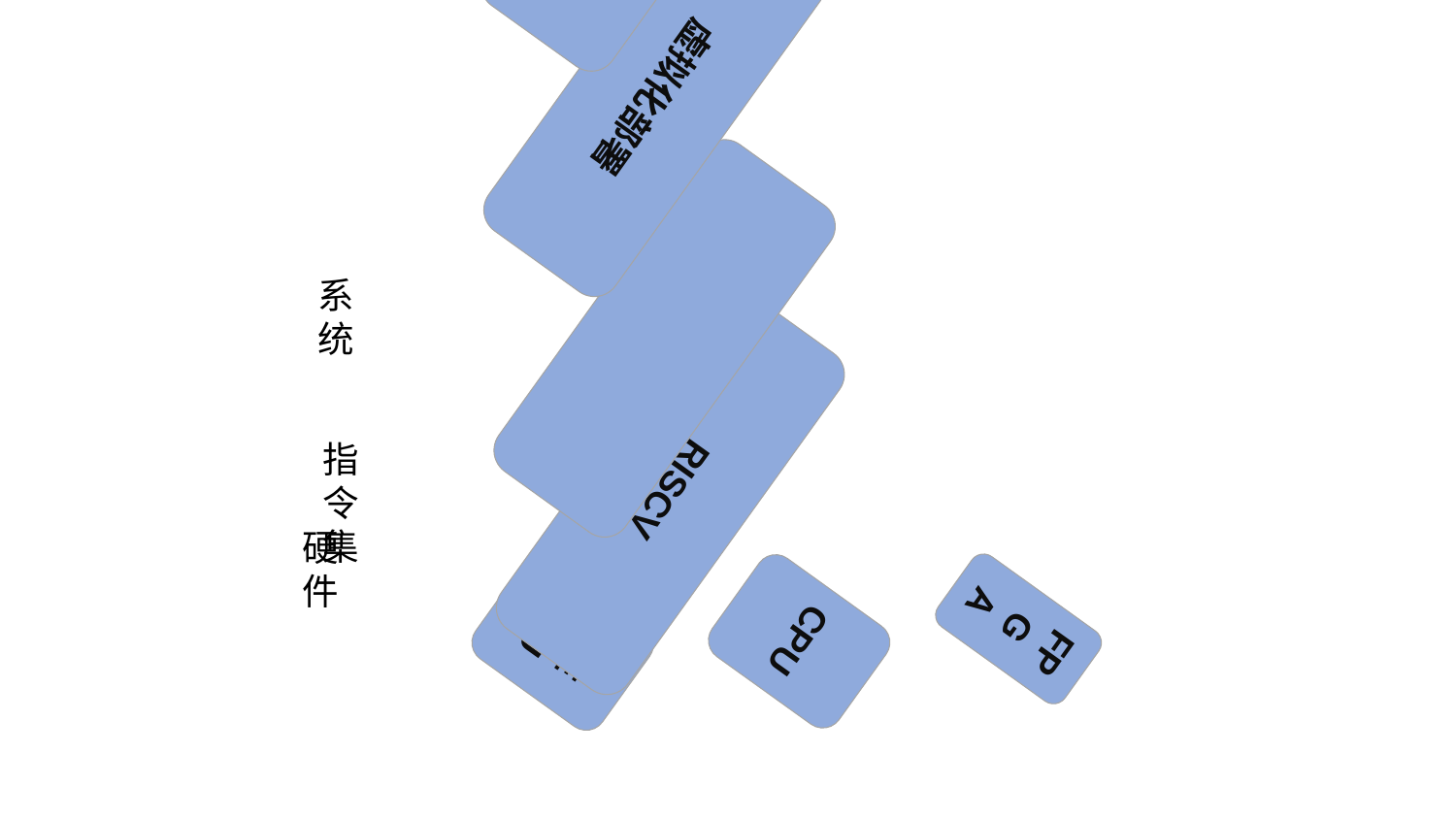

应用镜像
虚拟化部署

系统
RISCV
指令集
硬件
FPGA
CPU
QEMU